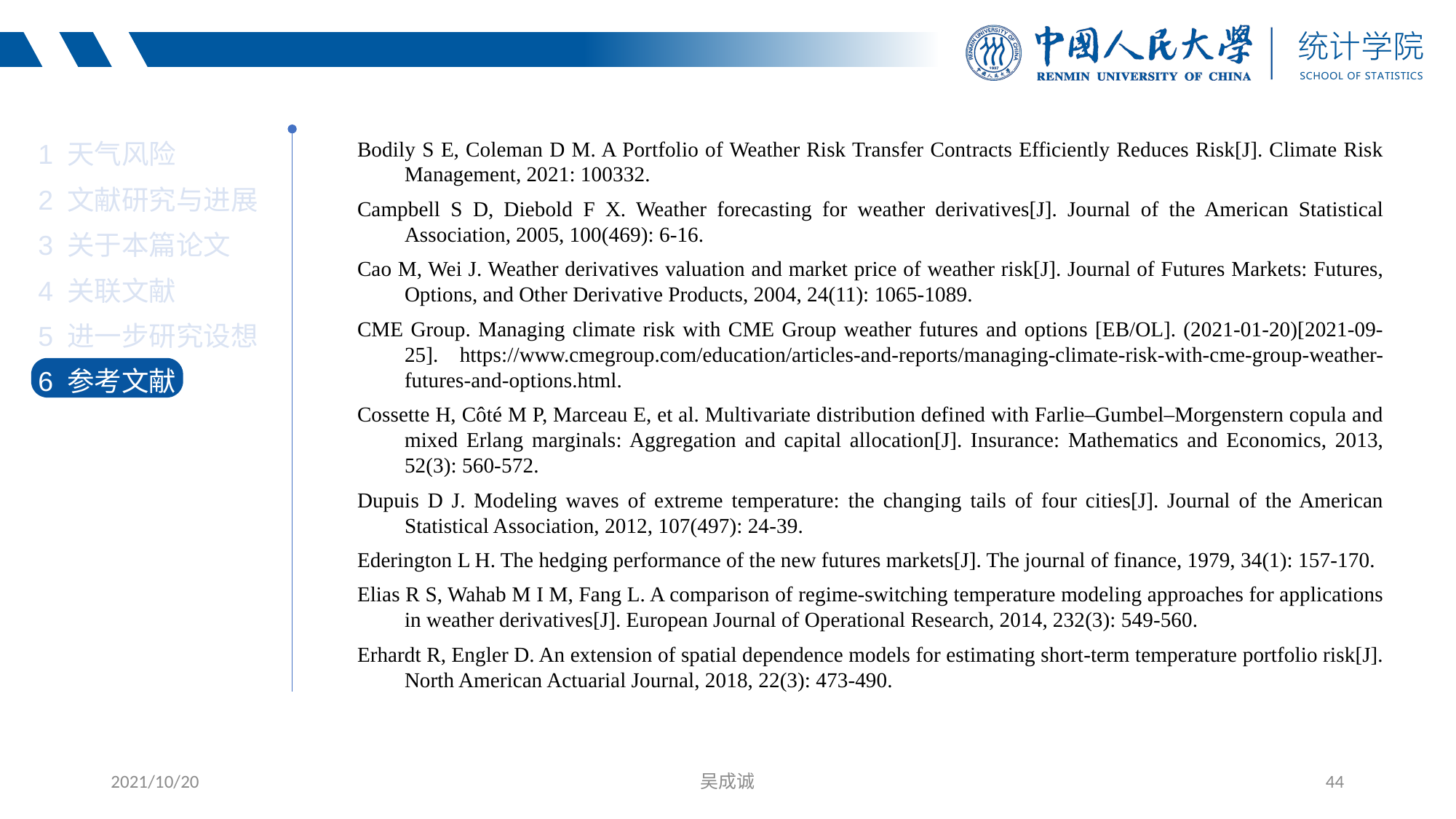

1 天气风险
2 文献研究与进展
3 关于本篇论文
4 关联文献
5 进一步研究设想
6 参考文献
Bodily S E, Coleman D M. A Portfolio of Weather Risk Transfer Contracts Efficiently Reduces Risk[J]. Climate Risk Management, 2021: 100332.
Campbell S D, Diebold F X. Weather forecasting for weather derivatives[J]. Journal of the American Statistical Association, 2005, 100(469): 6-16.
Cao M, Wei J. Weather derivatives valuation and market price of weather risk[J]. Journal of Futures Markets: Futures, Options, and Other Derivative Products, 2004, 24(11): 1065-1089.
CME Group. Managing climate risk with CME Group weather futures and options [EB/OL]. (2021-01-20)[2021-09-25]. https://www.cmegroup.com/education/articles-and-reports/managing-climate-risk-with-cme-group-weather-futures-and-options.html.
Cossette H, Côté M P, Marceau E, et al. Multivariate distribution defined with Farlie–Gumbel–Morgenstern copula and mixed Erlang marginals: Aggregation and capital allocation[J]. Insurance: Mathematics and Economics, 2013, 52(3): 560-572.
Dupuis D J. Modeling waves of extreme temperature: the changing tails of four cities[J]. Journal of the American Statistical Association, 2012, 107(497): 24-39.
Ederington L H. The hedging performance of the new futures markets[J]. The journal of finance, 1979, 34(1): 157-170.
Elias R S, Wahab M I M, Fang L. A comparison of regime-switching temperature modeling approaches for applications in weather derivatives[J]. European Journal of Operational Research, 2014, 232(3): 549-560.
Erhardt R, Engler D. An extension of spatial dependence models for estimating short-term temperature portfolio risk[J]. North American Actuarial Journal, 2018, 22(3): 473-490.

2021/10/20
吴成诚
44